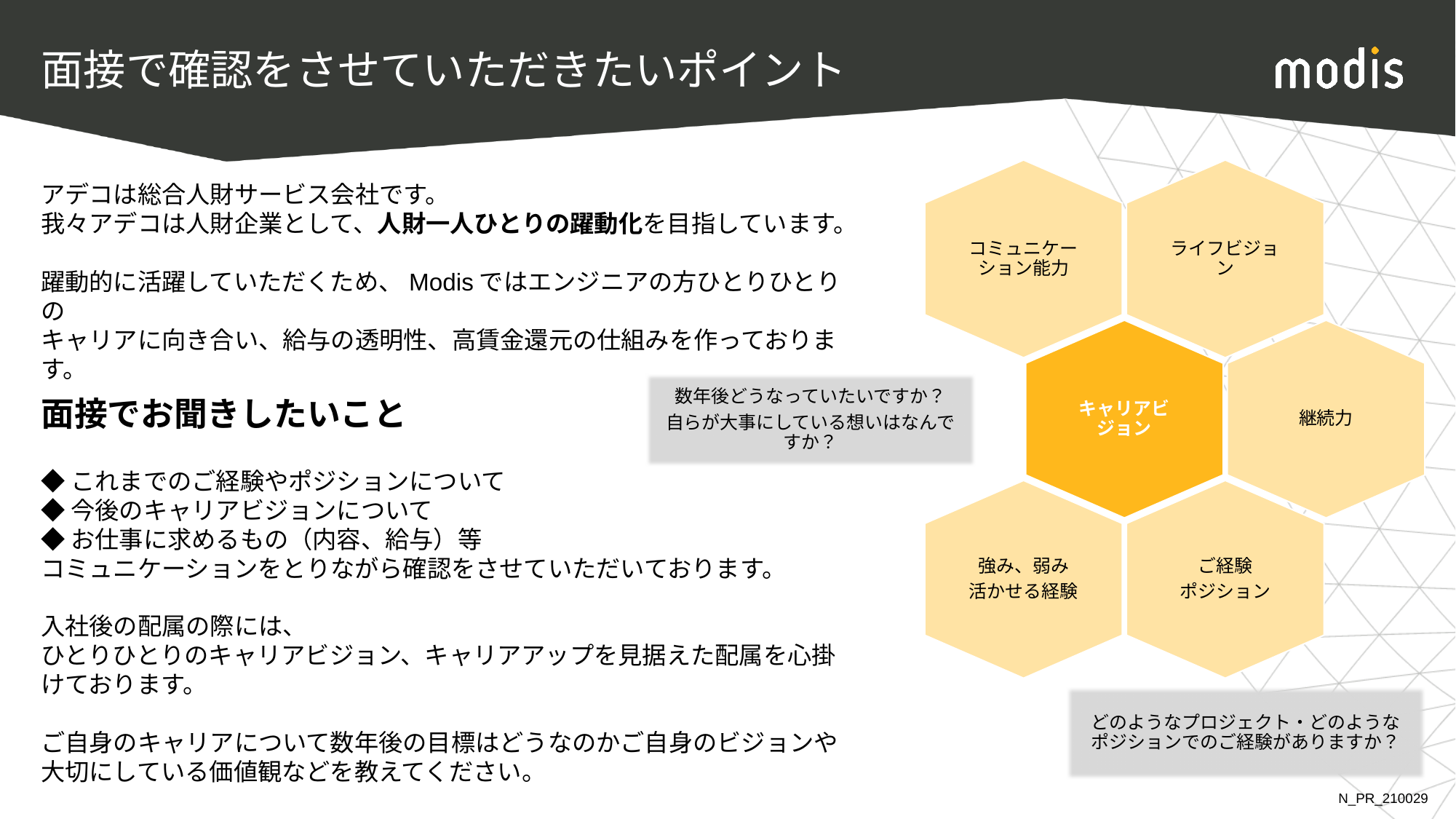

# 面接で確認をさせていただきたいポイント
コミュニケーション能力
ライフビジョン
キャリアビジョン
継続力
強み、弱み
活かせる経験
ご経験
ポジション
アデコは総合人財サービス会社です。
我々アデコは人財企業として、人財一人ひとりの躍動化を目指しています。

躍動的に活躍していただくため、Modisではエンジニアの方ひとりひとりの
キャリアに向き合い、給与の透明性、高賃金還元の仕組みを作っております。
数年後どうなっていたいですか？
自らが大事にしている想いはなんですか？
面接でお聞きしたいこと

◆これまでのご経験やポジションについて
◆今後のキャリアビジョンについて
◆お仕事に求めるもの（内容、給与）等
コミュニケーションをとりながら確認をさせていただいております。

入社後の配属の際には、
ひとりひとりのキャリアビジョン、キャリアアップを見据えた配属を心掛けております。

ご自身のキャリアについて数年後の目標はどうなのかご自身のビジョンや大切にしている価値観などを教えてください。
どのようなプロジェクト・どのようなポジションでのご経験がありますか？
N_PR_210029